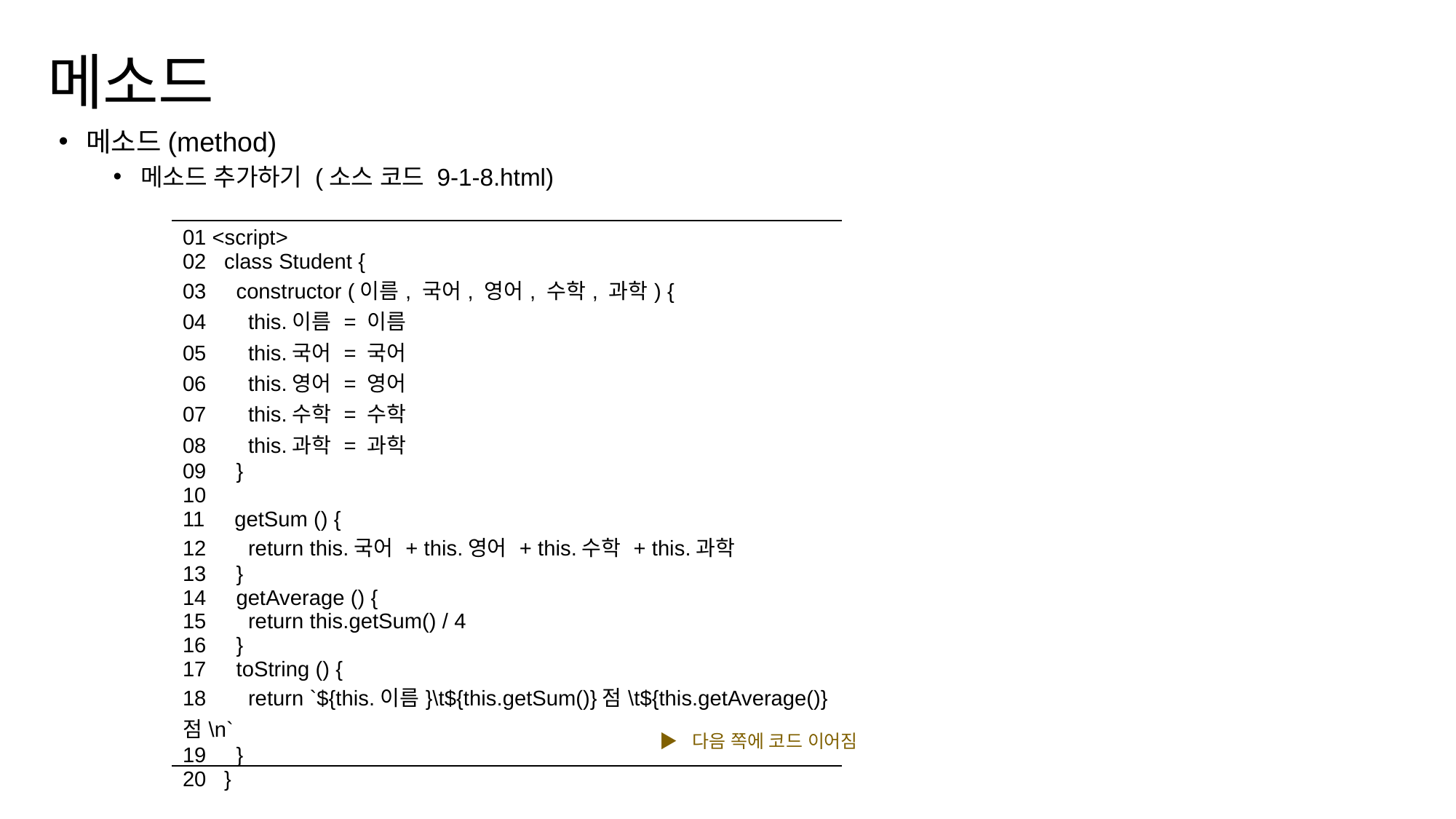

메소드
메소드(method)
메소드 추가하기 (소스 코드 9-1-8.html)
| 01 <script> 02 class Student { 03 constructor (이름, 국어, 영어, 수학, 과학) { 04 this.이름 = 이름 05 this.국어 = 국어 06 this.영어 = 영어 07 this.수학 = 수학 08 this.과학 = 과학 09 } 10 11 getSum () { 12 return this.국어 + this.영어 + this.수학 + this.과학 13 } 14 getAverage () { 15 return this.getSum() / 4 16 } 17 toString () { 18 return `${this.이름}\t${this.getSum()}점\t${this.getAverage()}점\n` 19 } 20 } |
| --- |
▶  다음 쪽에 코드 이어짐